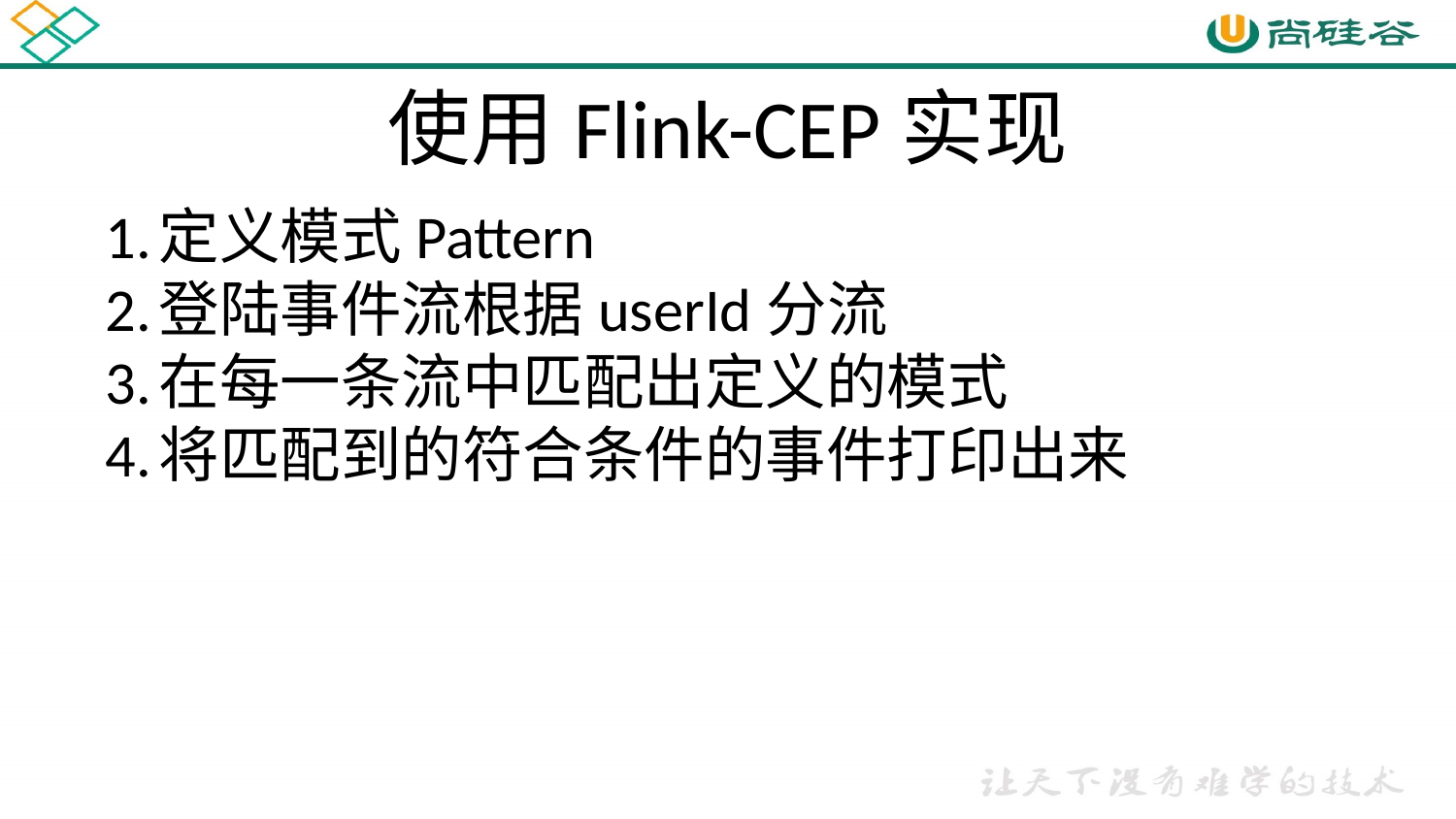

# 使用Flink-CEP实现
定义模式Pattern
登陆事件流根据userId分流
在每一条流中匹配出定义的模式
将匹配到的符合条件的事件打印出来